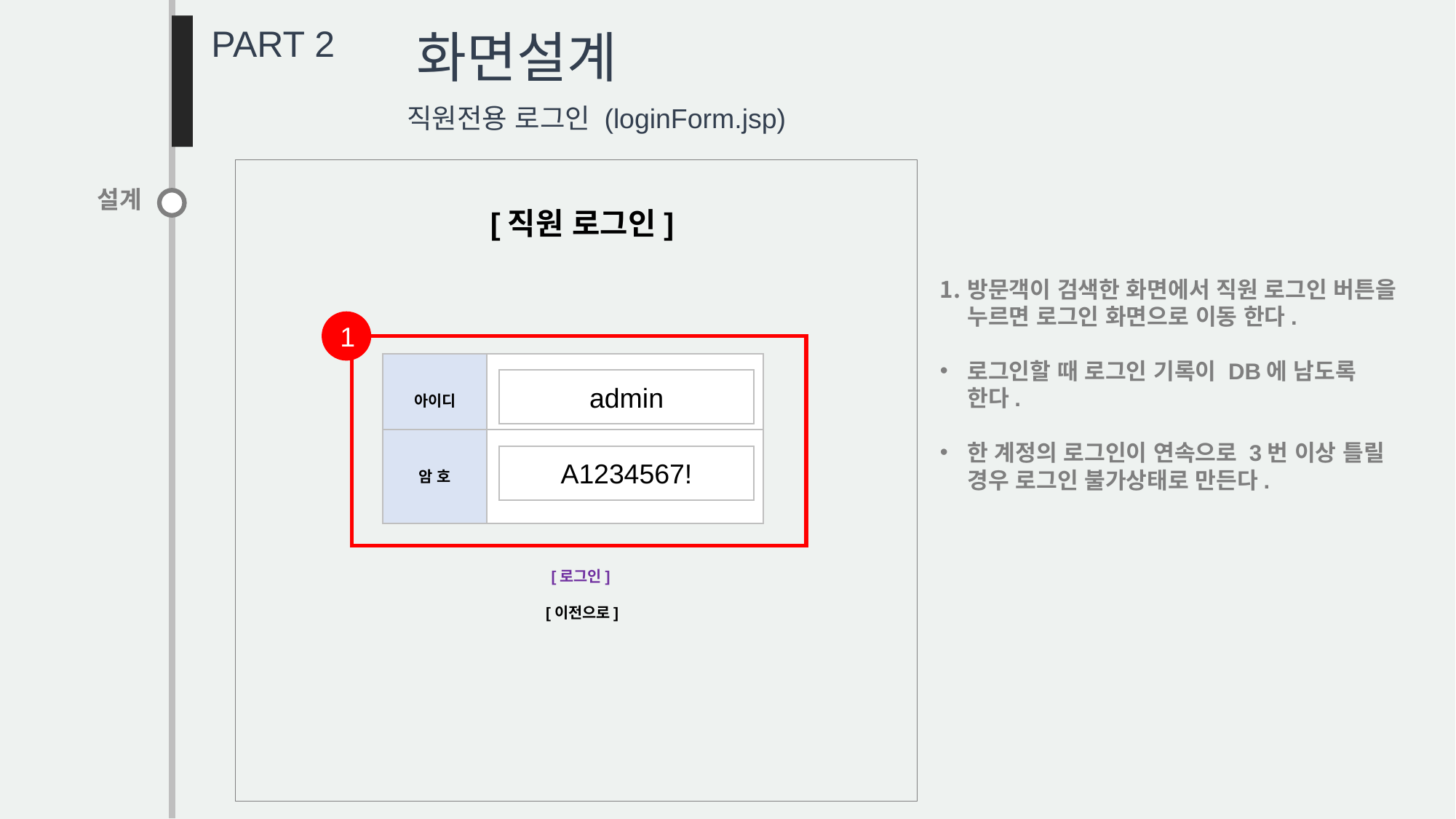

PART 2
화면설계
직원전용 로그인 (loginForm.jsp)

설계

[직원 로그인]
방문객이 검색한 화면에서 직원 로그인 버튼을 누르면 로그인 화면으로 이동 한다.

로그인할 때 로그인 기록이 DB에 남도록 한다.

한 계정의 로그인이 연속으로 3번 이상 틀릴 경우 로그인 불가상태로 만든다.

1

아이디

admin
암 호

A1234567!
[로그인]
[이전으로]